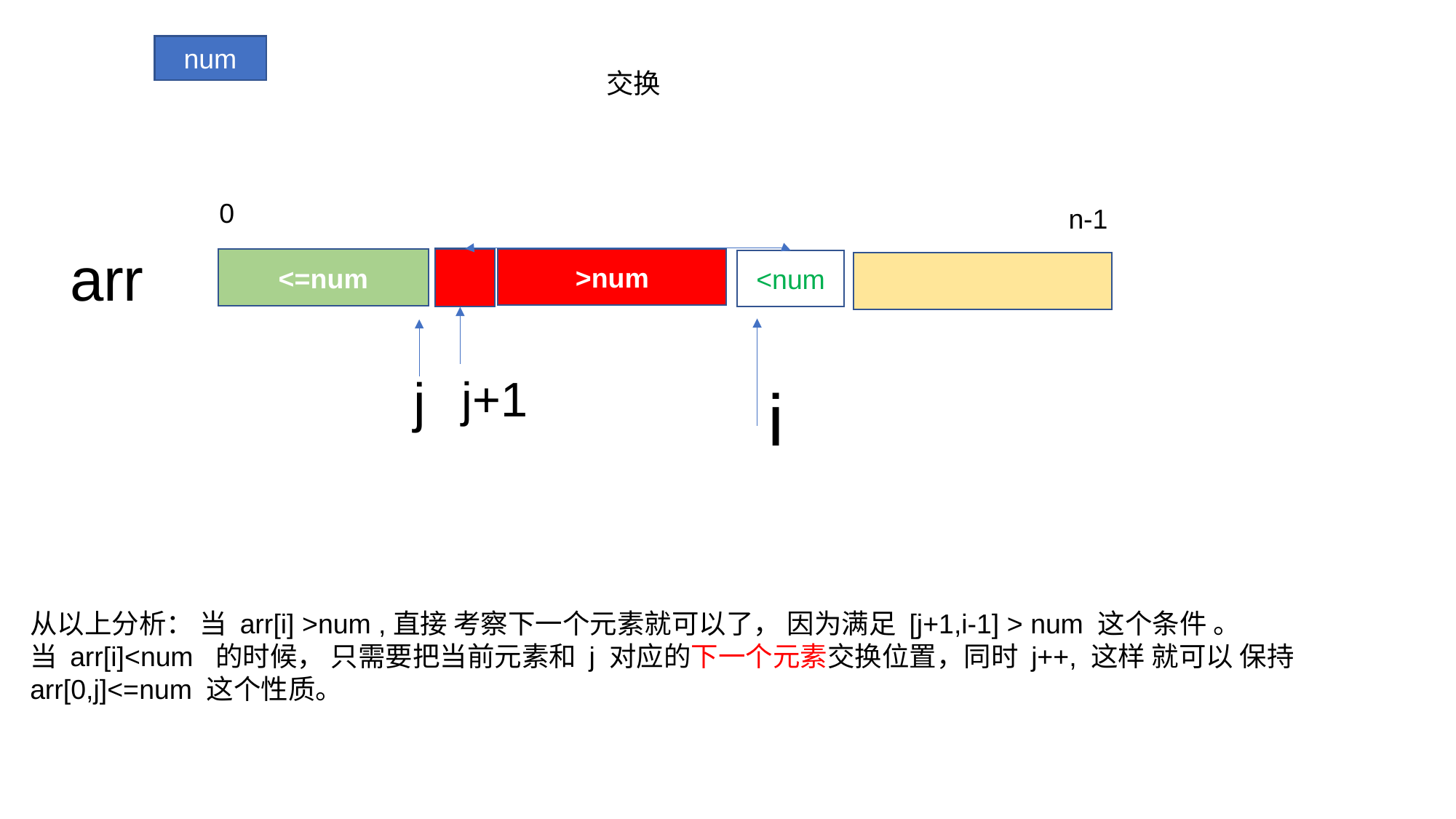

num
交换
0
n-1
arr

>num
<=num
<num

j
j+1
i

从以上分析： 当 arr[i] >num ,直接 考察下一个元素就可以了， 因为满足 [j+1,i-1] > num 这个条件 。
当 arr[i]<num  的时候， 只需要把当前元素和 j 对应的下一个元素交换位置，同时 j++, 这样 就可以 保持arr[0,j]<=num 这个性质。